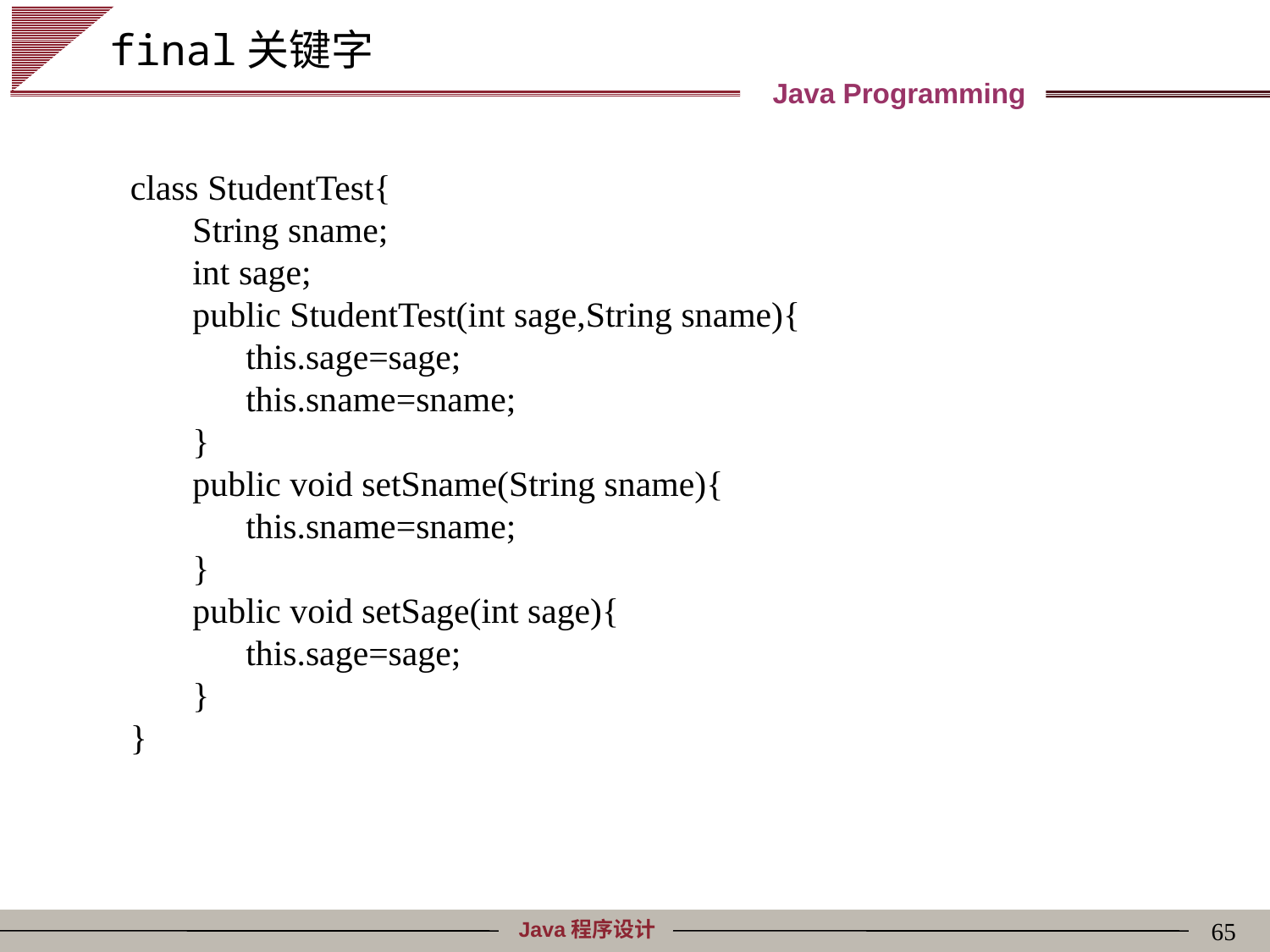

final关键字
class StudentTest{
       String sname;
       int sage;
       public StudentTest(int sage,String sname){
             this.sage=sage;
             this.sname=sname;
       }
       public void setSname(String sname){
             this.sname=sname;
       }
       public void setSage(int sage){
             this.sage=sage;
       }
}